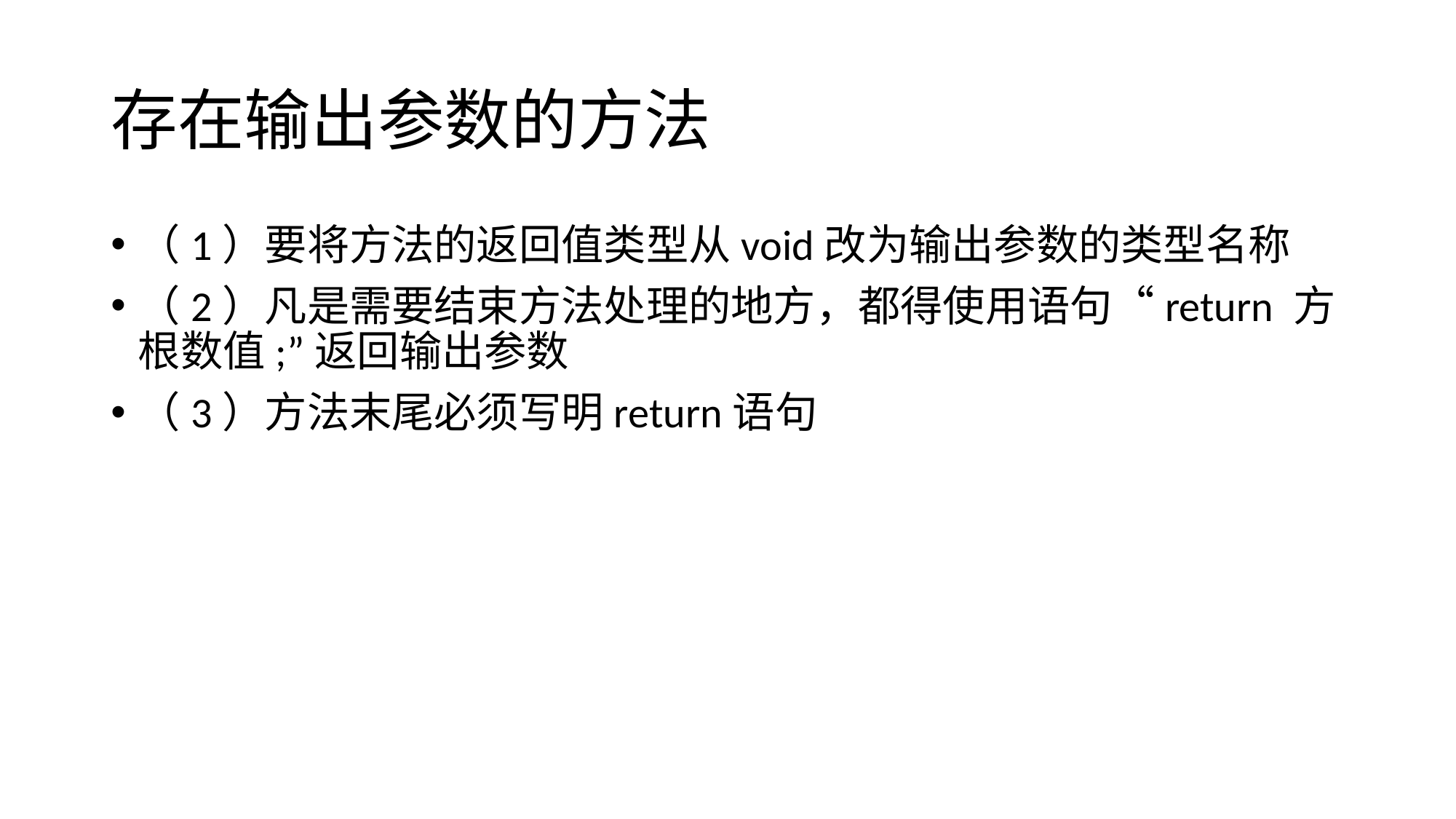

# 存在输出参数的方法
（1）要将方法的返回值类型从void改为输出参数的类型名称
（2）凡是需要结束方法处理的地方，都得使用语句“return 方根数值;”返回输出参数
（3）方法末尾必须写明return语句